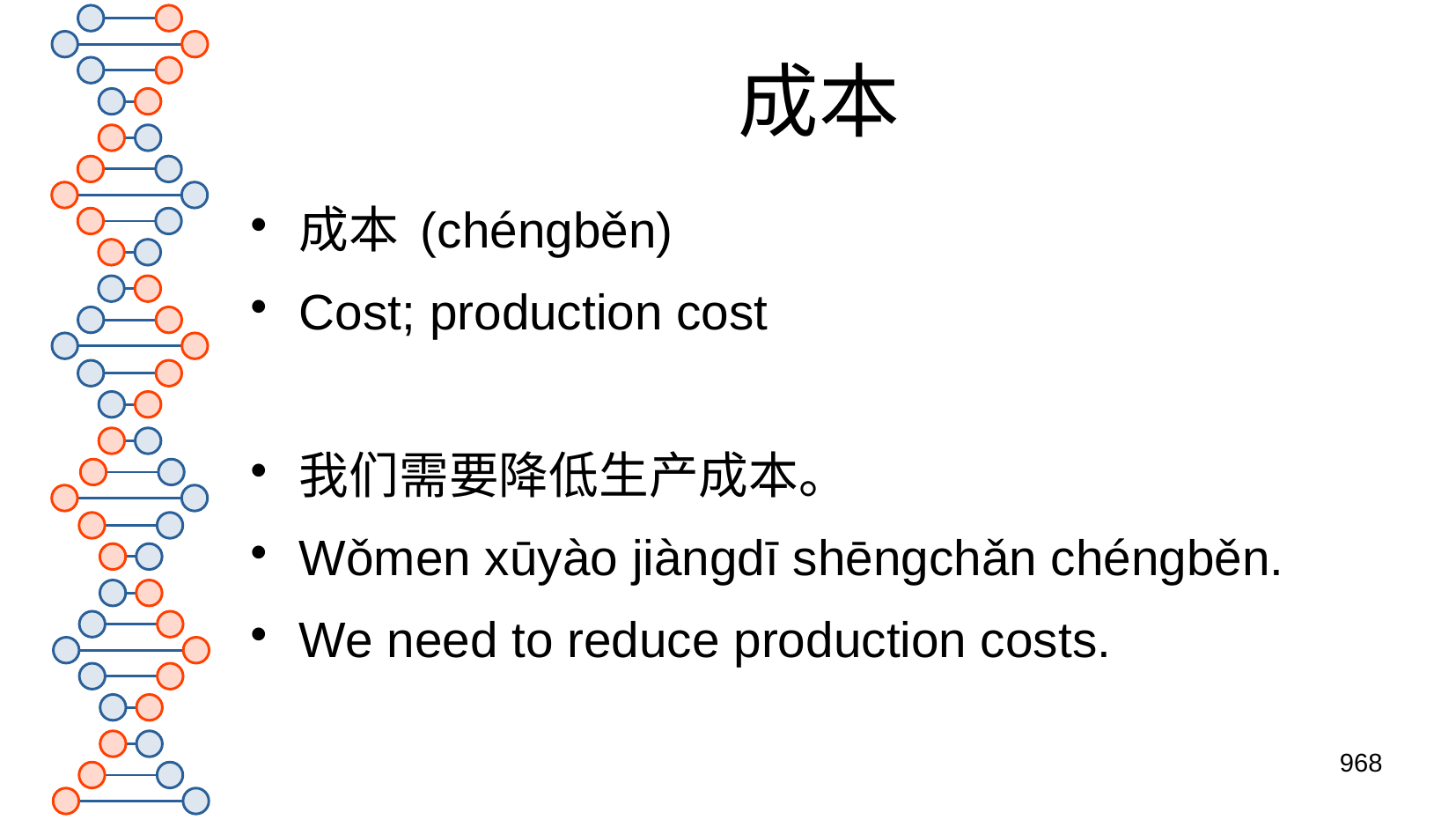

# 成本
成本 (chéngběn)
Cost; production cost

我们需要降低生产成本。
Wǒmen xūyào jiàngdī shēngchǎn chéngběn.
We need to reduce production costs.

968